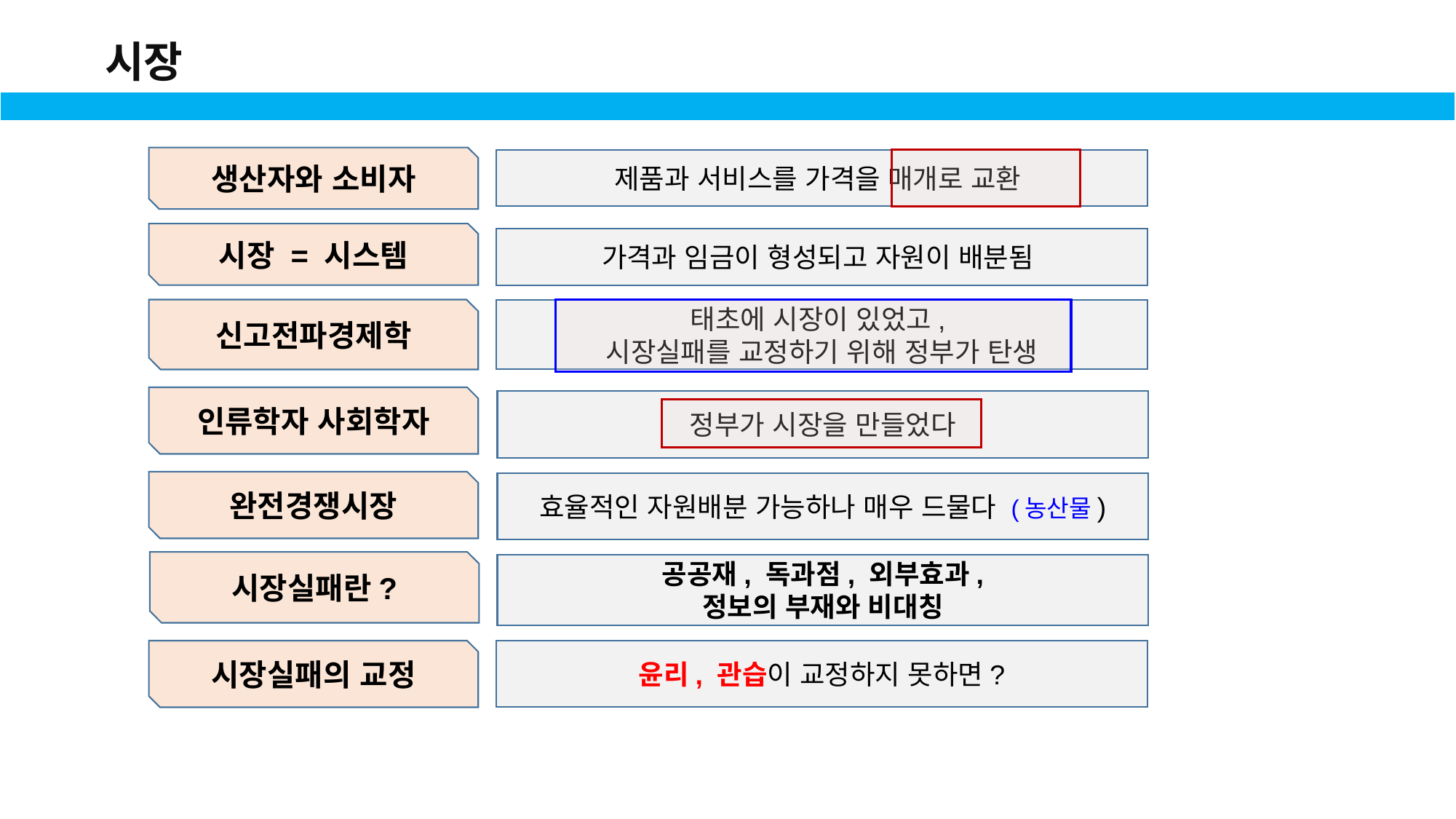

시장

생산자와 소비자
제품과 서비스를 가격을 매개로 교환
시장 = 시스템
가격과 임금이 형성되고 자원이 배분됨
신고전파경제학
태초에 시장이 있었고,
시장실패를 교정하기 위해 정부가 탄생
인류학자 사회학자
정부가 시장을 만들었다
완전경쟁시장
효율적인 자원배분 가능하나 매우 드물다 (농산물)
시장실패란?
공공재, 독과점, 외부효과,
정보의 부재와 비대칭
윤리, 관습이 교정하지 못하면?
시장실패의 교정